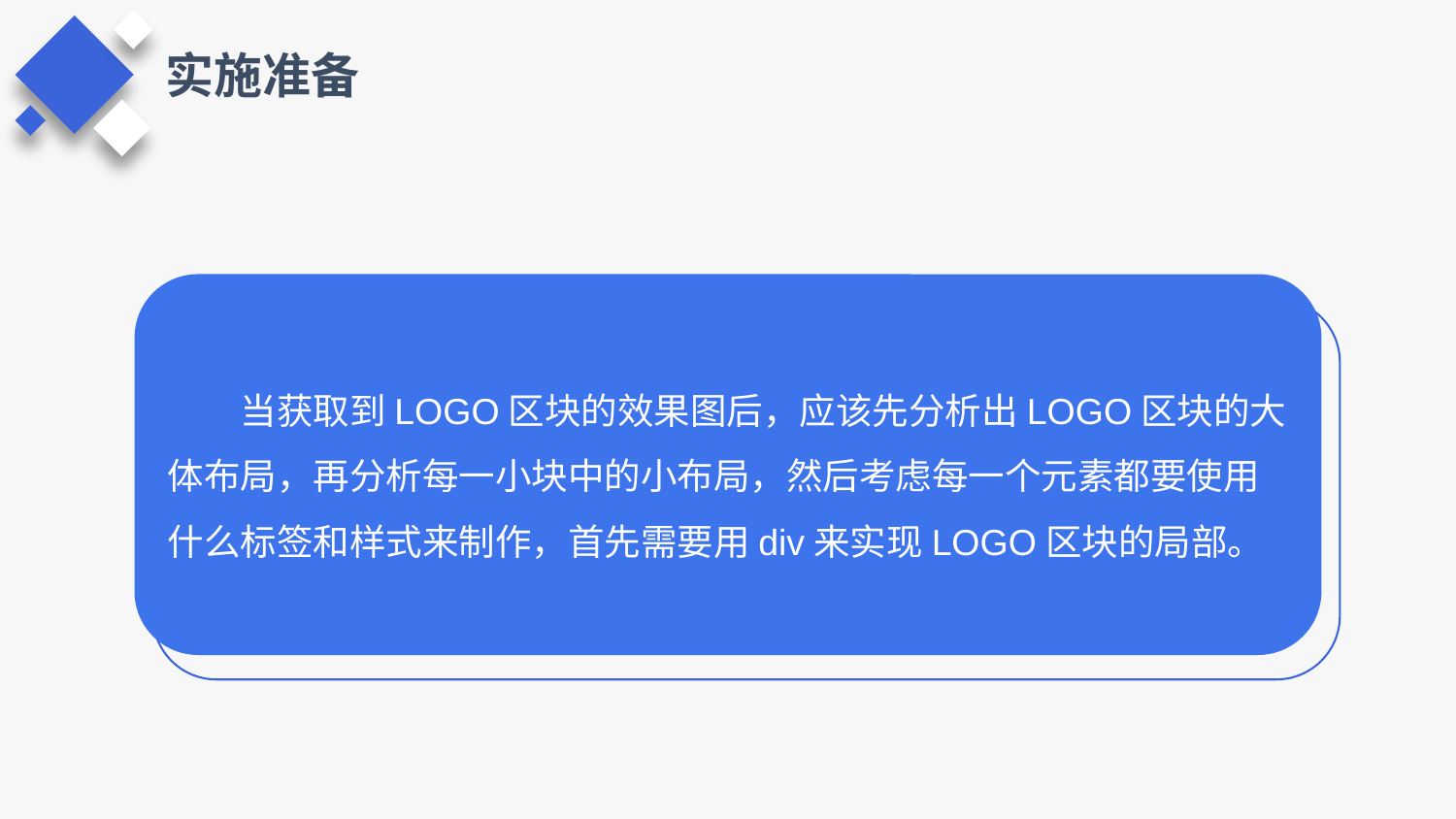

实施准备

当获取到LOGO区块的效果图后，应该先分析出LOGO区块的大体布局，再分析每一小块中的小布局，然后考虑每一个元素都要使用什么标签和样式来制作，首先需要用div来实现LOGO区块的局部。